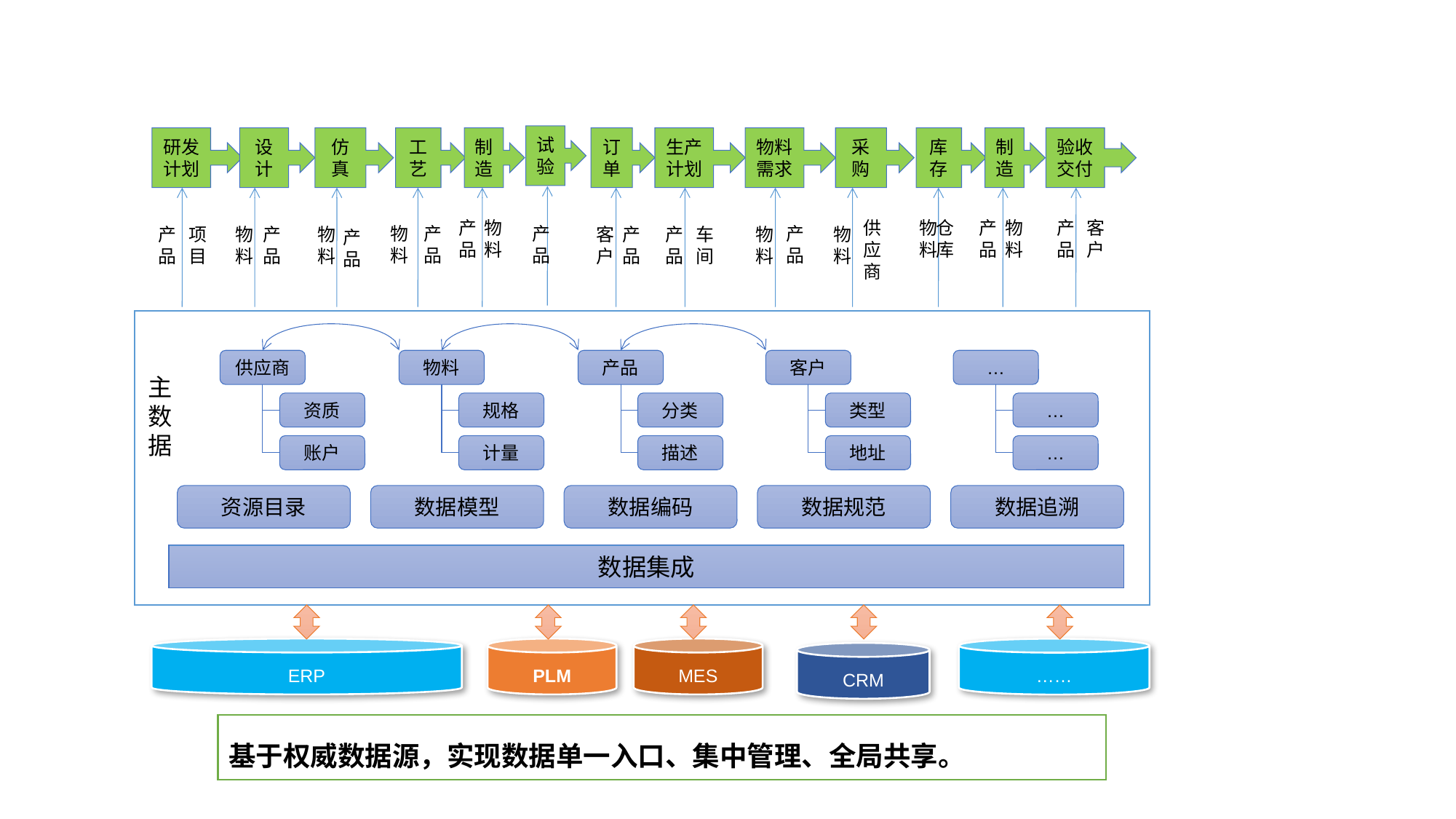

主数据建设效果
试验
研发计划
设计
仿真
工艺
制造

产品
物料
物料
产品
产品
产品
项目
物料
物料
产品
订单
生产计划
物料需求
采购
库存
制造
验收交付
供应商
物料
仓库
产品
物料
产品
客户
客户
产品
产品
车间
物料
物料
产品
产品

供应商
物料
产品
客户
…
主
数据
资质
规格
分类
类型
…
账户
计量
描述
地址
…
资源目录
数据模型
数据编码
数据规范
数据追溯
数据集成

MES
ERP
PLM
……
CRM
基于权威数据源，实现数据单一入口、集中管理、全局共享。